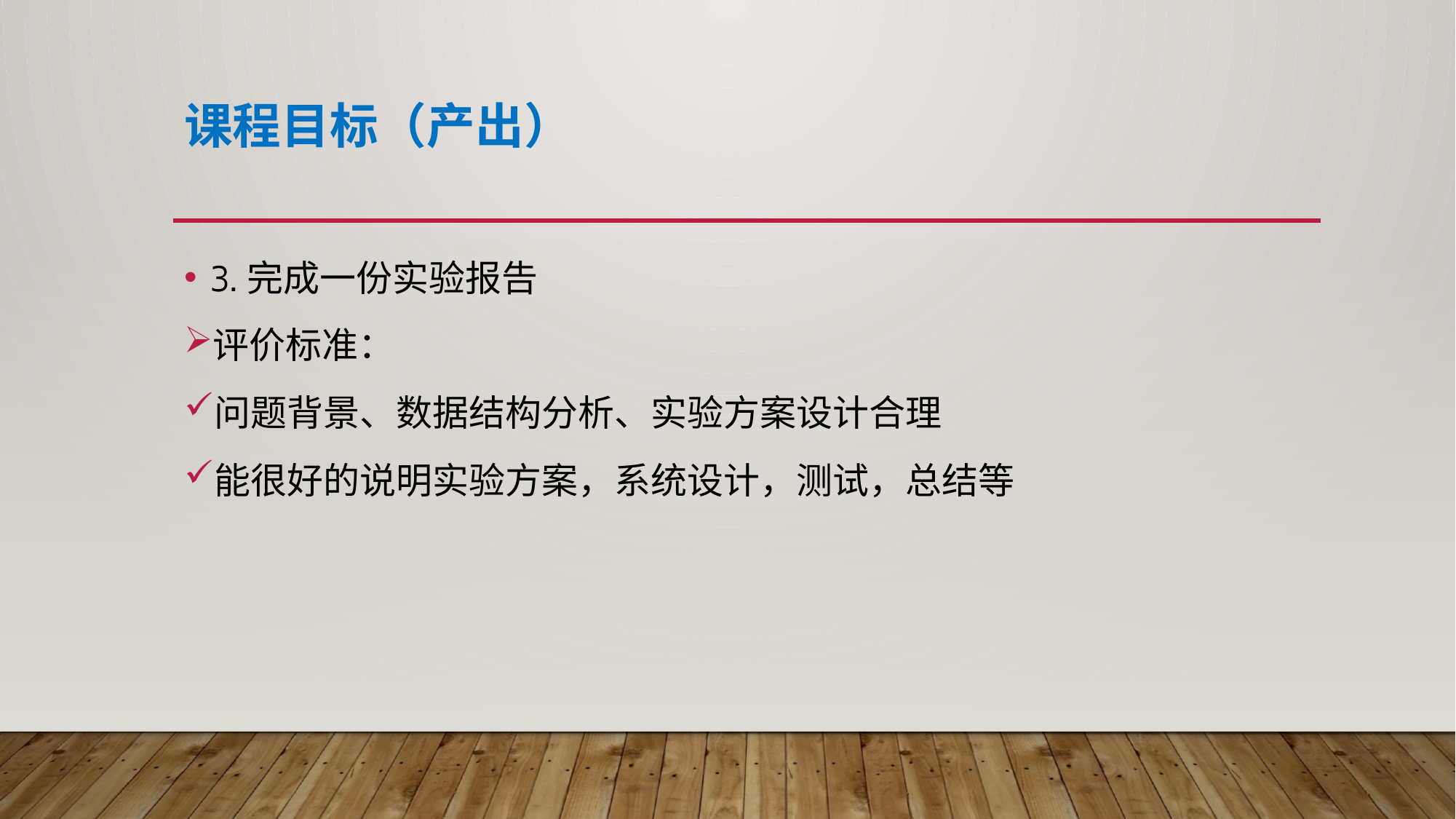

# 课程目标（产出）
3.完成一份实验报告
评价标准：
问题背景、数据结构分析、实验方案设计合理
能很好的说明实验方案，系统设计，测试，总结等